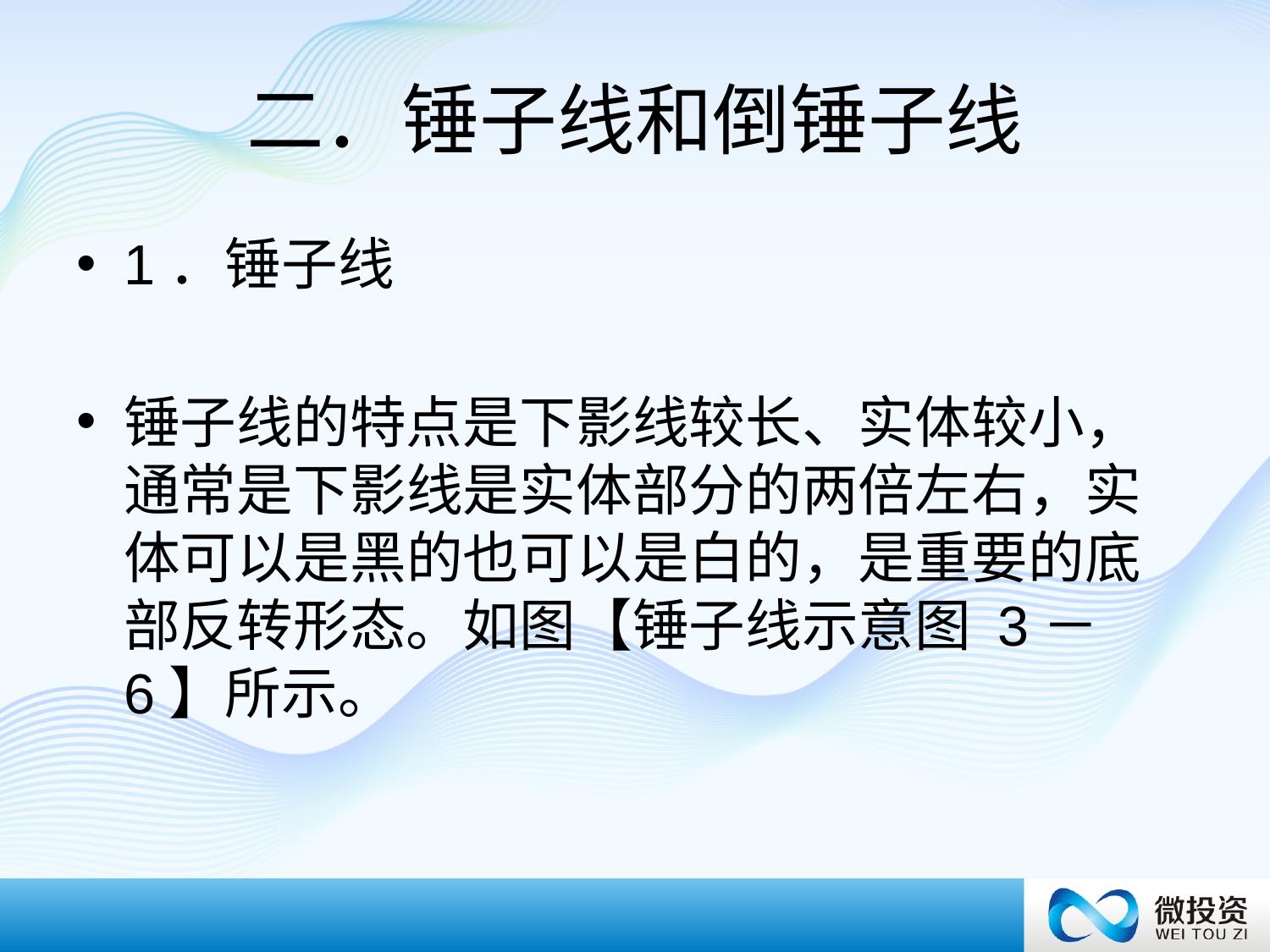

# 二．锤子线和倒锤子线
1．锤子线

锤子线的特点是下影线较长、实体较小，通常是下影线是实体部分的两倍左右，实体可以是黑的也可以是白的，是重要的底部反转形态。如图【锤子线示意图 3－6】所示。